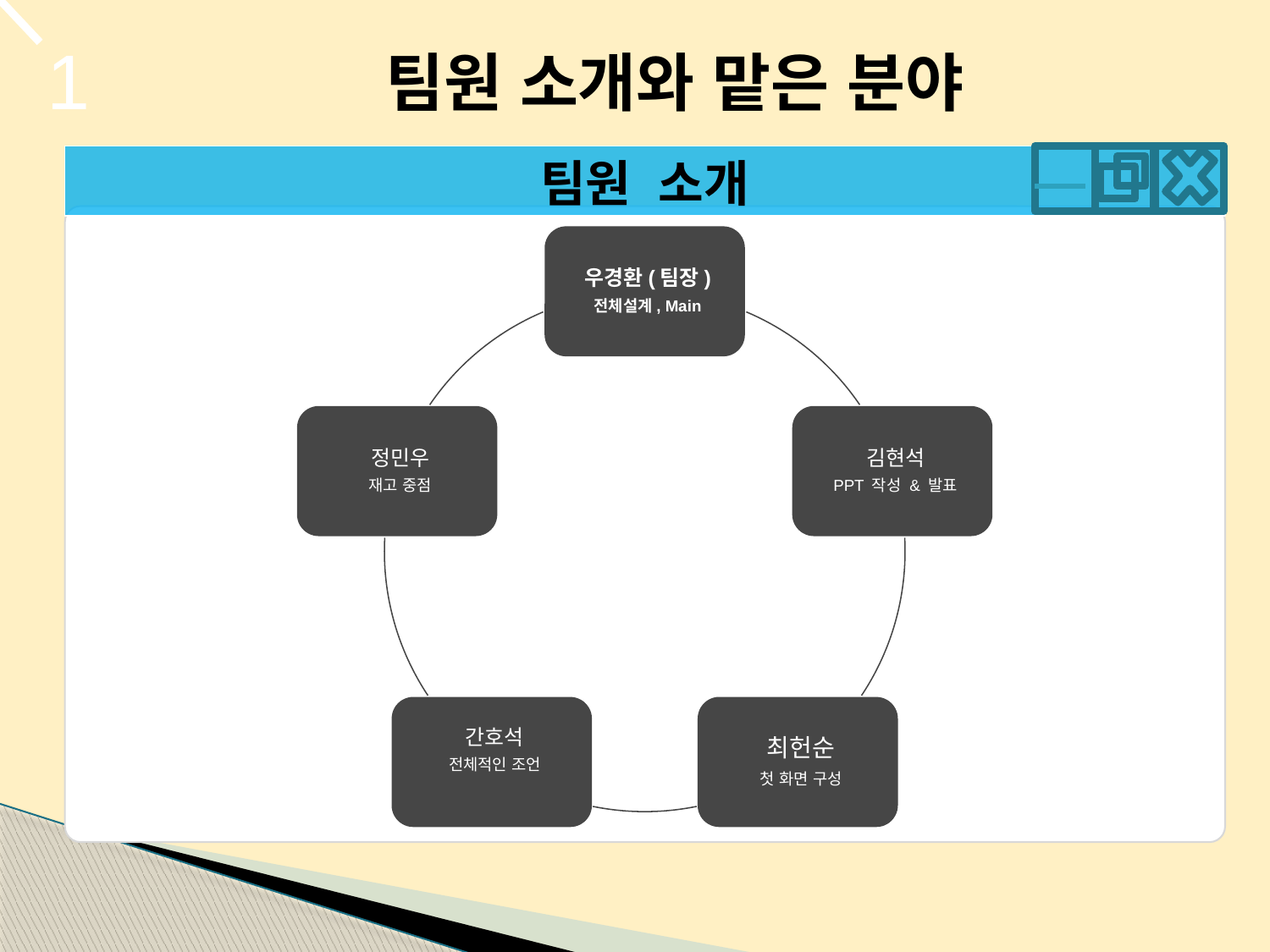

1
팀원 소개와 맡은 분야

팀원  소개

우경환(팀장)
전체설계, Main
김현석
PPT 작성 & 발표
최헌순
첫 화면 구성
간호석
전체적인 조언

정민우
재고 중점